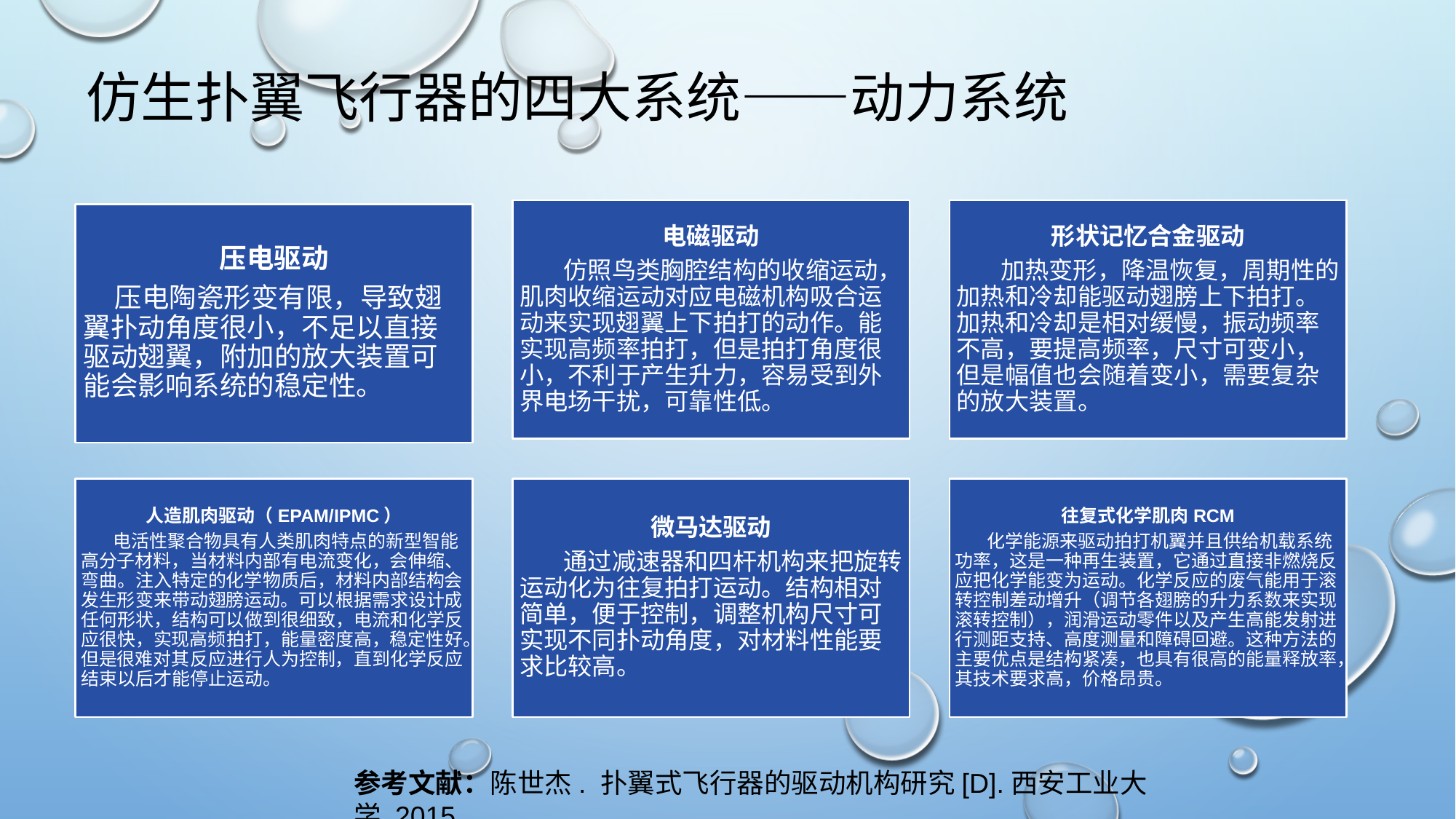

仿生扑翼飞行器的四大系统——动力系统
压电驱动
    压电陶瓷形变有限，导致翅翼扑动角度很小，不足以直接驱动翅翼，附加的放大装置可能会影响系统的稳定性。
电磁驱动
       仿照鸟类胸腔结构的收缩运动，肌肉收缩运动对应电磁机构吸合运动来实现翅翼上下拍打的动作。能实现高频率拍打，但是拍打角度很小，不利于产生升力，容易受到外界电场干扰，可靠性低。
形状记忆合金驱动
       加热变形，降温恢复，周期性的加热和冷却能驱动翅膀上下拍打。加热和冷却是相对缓慢，振动频率不高，要提高频率，尺寸可变小，但是幅值也会随着变小，需要复杂的放大装置。
人造肌肉驱动（EPAM/IPMC）
       电活性聚合物具有人类肌肉特点的新型智能高分子材料，当材料内部有电流变化，会伸缩、弯曲。注入特定的化学物质后，材料内部结构会发生形变来带动翅膀运动。可以根据需求设计成任何形状，结构可以做到很细致，电流和化学反应很快，实现高频拍打，能量密度高，稳定性好。但是很难对其反应进行人为控制，直到化学反应结束以后才能停止运动。
微马达驱动
       通过减速器和四杆机构来把旋转运动化为往复拍打运动。结构相对简单，便于控制，调整机构尺寸可实现不同扑动角度，对材料性能要求比较高。
往复式化学肌肉RCM
       化学能源来驱动拍打机翼并且供给机载系统功率，这是一种再生装置，它通过直接非燃烧反应把化学能变为运动。化学反应的废气能用于滚转控制差动增升（调节各翅膀的升力系数来实现滚转控制），润滑运动零件以及产生高能发射进行测距支持、高度测量和障碍回避。这种方法的主要优点是结构紧凑，也具有很高的能量释放率，其技术要求高，价格昂贵。
参考文献：陈世杰. 扑翼式飞行器的驱动机构研究[D].西安工业大学,2015.